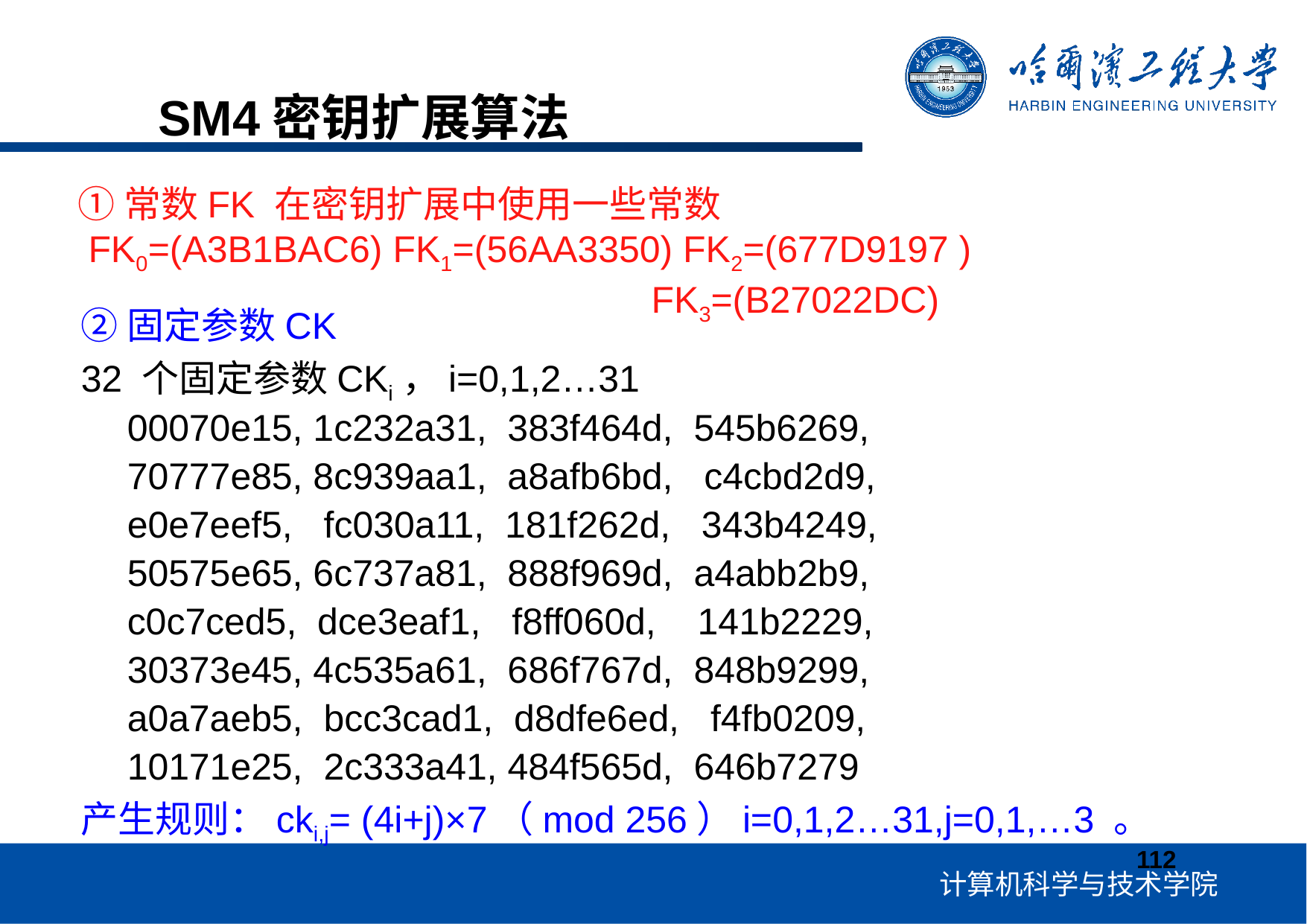

SM4密钥扩展算法
①常数FK 在密钥扩展中使用一些常数
 FK0=(A3B1BAC6) FK1=(56AA3350) FK2=(677D9197 )
                                                       FK3=(B27022DC)
②固定参数CK
32 个固定参数CKi，i=0,1,2…31
	00070e15, 1c232a31,  383f464d,  545b6269,
	70777e85, 8c939aa1,  a8afb6bd,   c4cbd2d9,
	e0e7eef5,   fc030a11,  181f262d,   343b4249,
	50575e65, 6c737a81,  888f969d,  a4abb2b9,
	c0c7ced5,  dce3eaf1,   f8ff060d,    141b2229,
	30373e45, 4c535a61,  686f767d,  848b9299,
	a0a7aeb5,  bcc3cad1,  d8dfe6ed,   f4fb0209,
	10171e25,  2c333a41, 484f565d,  646b7279
产生规则：cki,j= (4i+j)×7（mod 256）i=0,1,2…31,j=0,1,…3 。
112